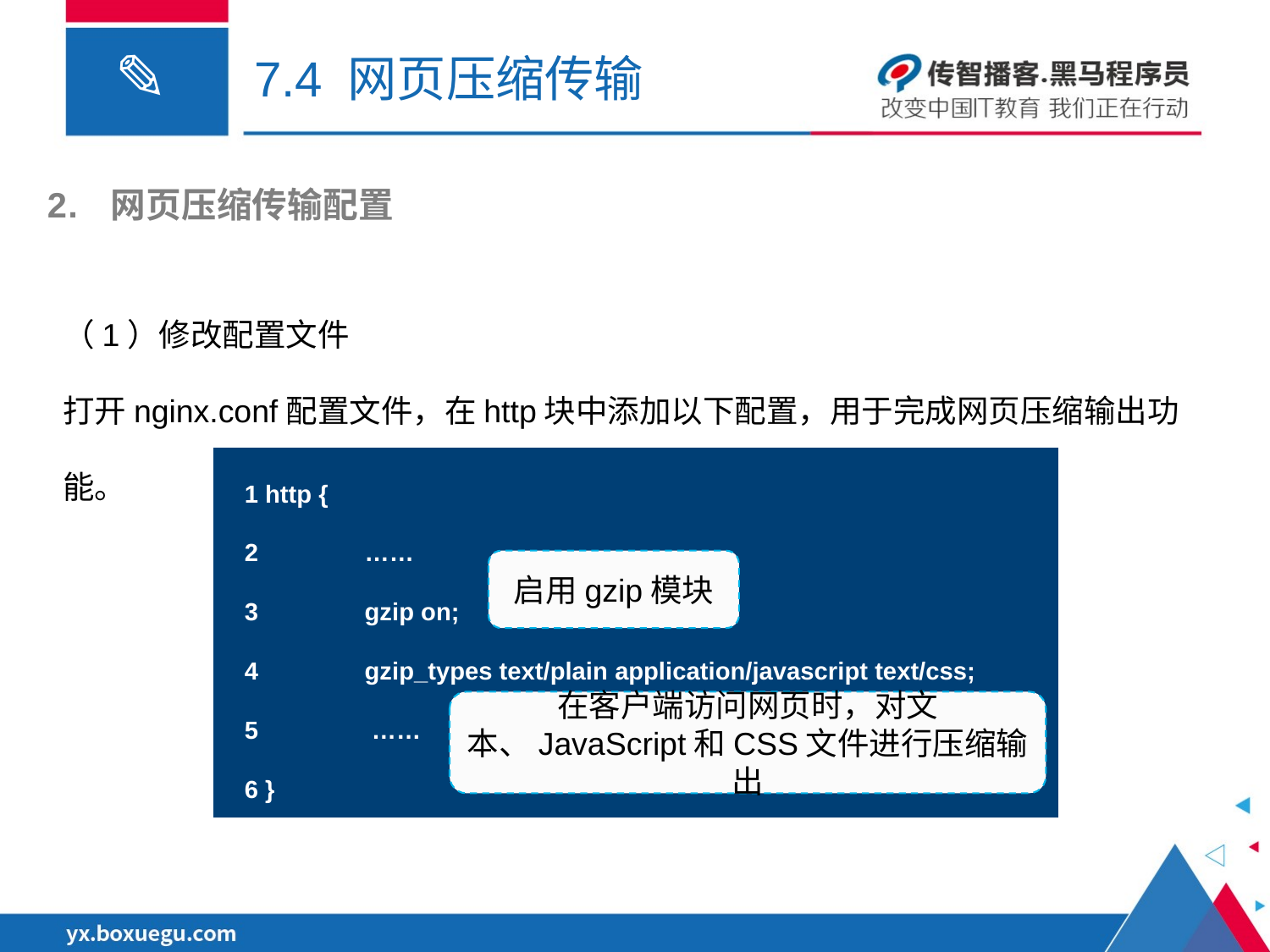

# 7.4 网页压缩传输
网页压缩传输配置
（1）修改配置文件
打开nginx.conf配置文件，在http块中添加以下配置，用于完成网页压缩输出功能。
 1 http {
 2	……
 3	gzip on;
 4	gzip_types text/plain application/javascript text/css;
 5	 ……
 6 }

启用gzip模块
在客户端访问网页时，对文本、JavaScript和CSS文件进行压缩输出